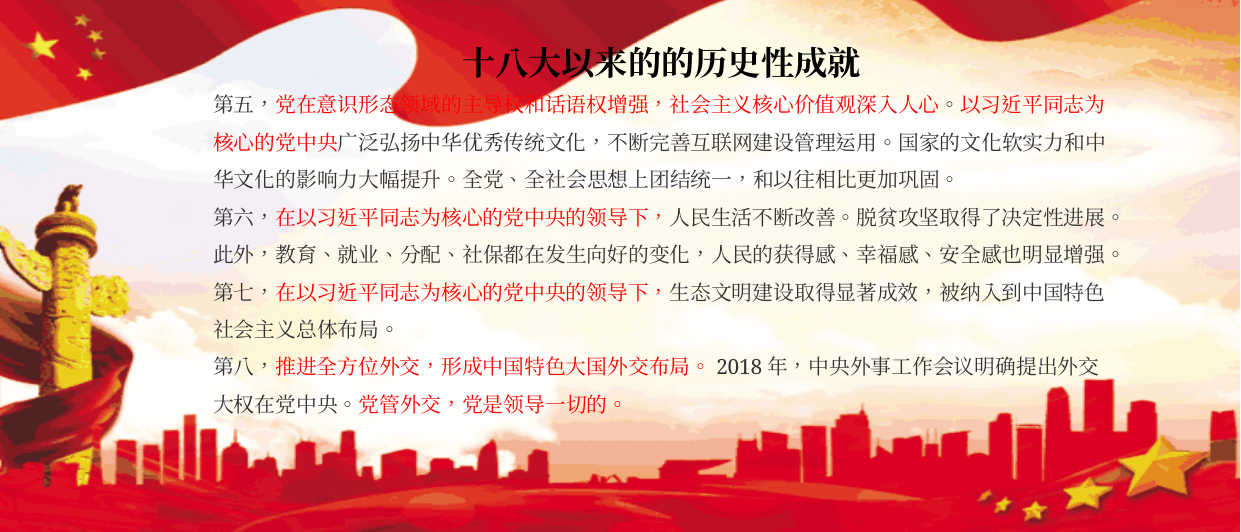

十八大以来的的历史性成就
第五，党在意识形态领域的主导权和话语权增强，社会主义核心价值观深入人心。以习近平同志为核心的党中央广泛弘扬中华优秀传统文化，不断完善互联网建设管理运用。国家的文化软实力和中华文化的影响力大幅提升。全党、全社会思想上团结统一，和以往相比更加巩固。
第六，在以习近平同志为核心的党中央的领导下，人民生活不断改善。脱贫攻坚取得了决定性进展。此外，教育、就业、分配、社保都在发生向好的变化，人民的获得感、幸福感、安全感也明显增强。
第七，在以习近平同志为核心的党中央的领导下，生态文明建设取得显著成效，被纳入到中国特色社会主义总体布局。
第八，推进全方位外交，形成中国特色大国外交布局。2018年，中央外事工作会议明确提出外交大权在党中央。党管外交，党是领导一切的。